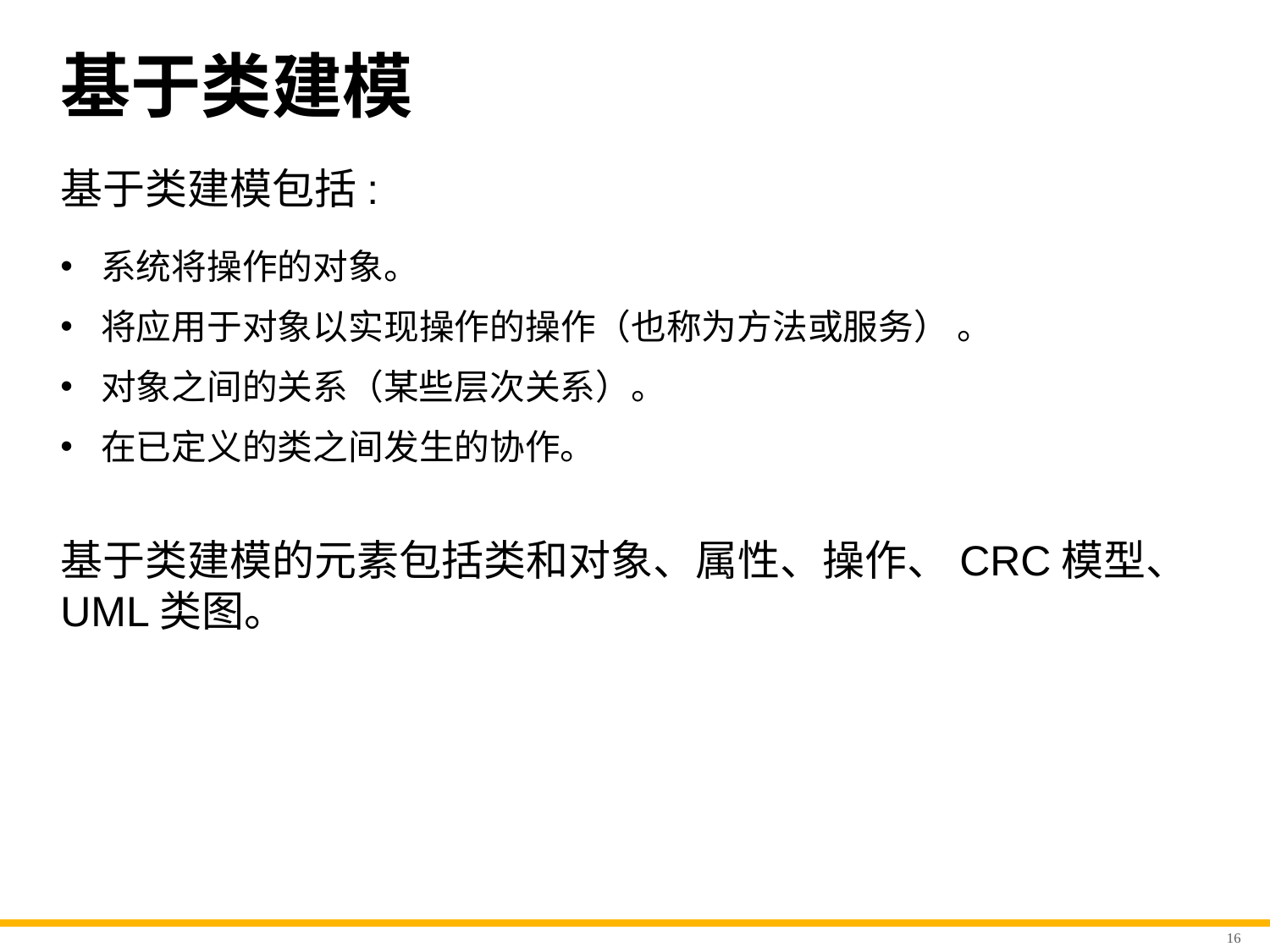

# 基于类建模
基于类建模包括:
系统将操作的对象。
将应用于对象以实现操作的操作（也称为方法或服务） 。
对象之间的关系（某些层次关系）。
在已定义的类之间发生的协作。
基于类建模的元素包括类和对象、属性、操作、CRC模型、UML类图。
16